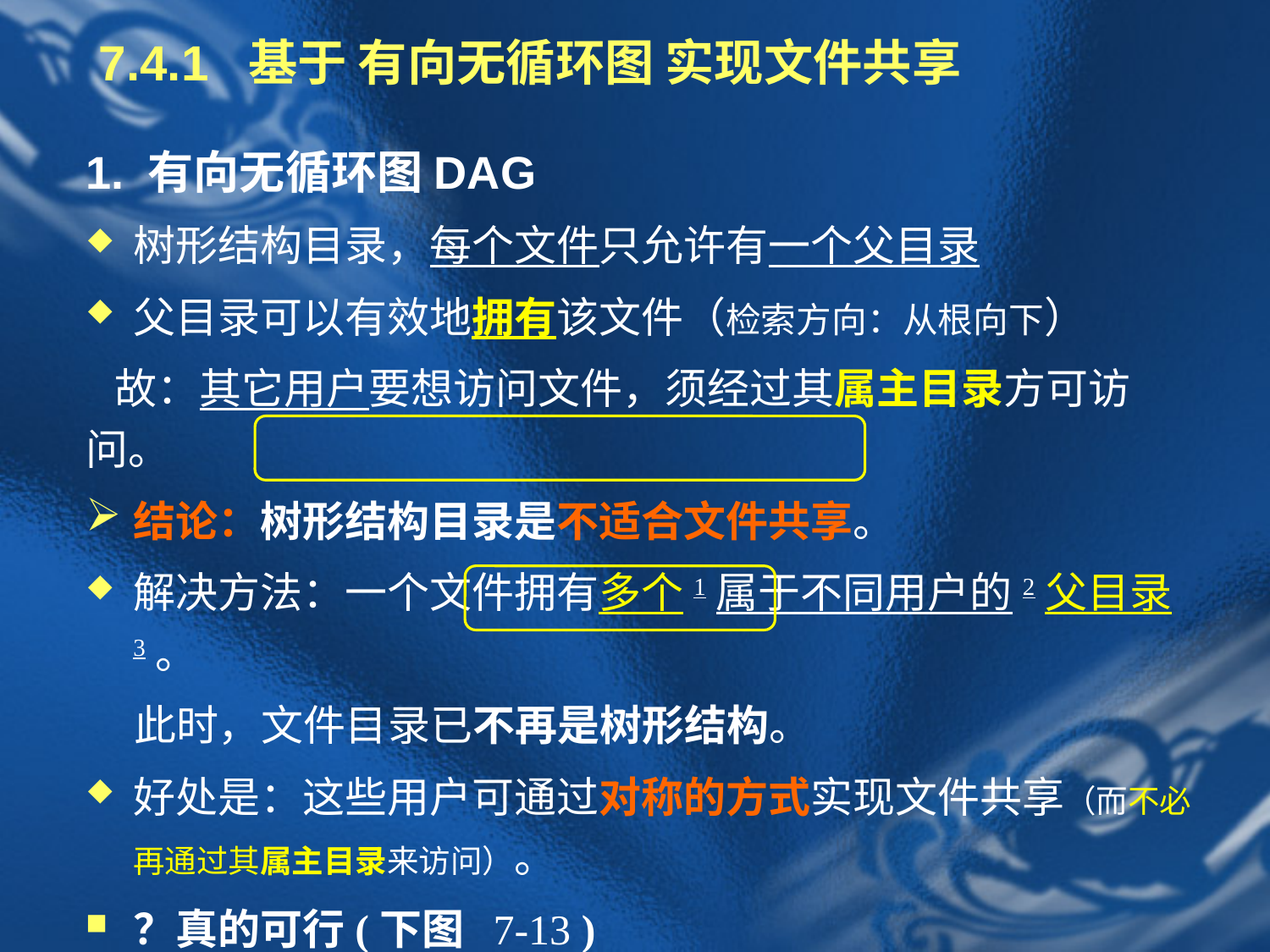

# 7.4.1  基于 有向无循环图 实现文件共享
1. 有向无循环图DAG
树形结构目录，每个文件只允许有一个父目录
父目录可以有效地拥有该文件（检索方向：从根向下）
  故：其它用户要想访问文件，须经过其属主目录方可访问。
结论：树形结构目录是不适合文件共享。
解决方法：一个文件拥有多个1属于不同用户的2父目录3。
    此时，文件目录已不再是树形结构。
好处是：这些用户可通过对称的方式实现文件共享（而不必再通过其属主目录来访问）。
？真的可行(下图  7-13 )